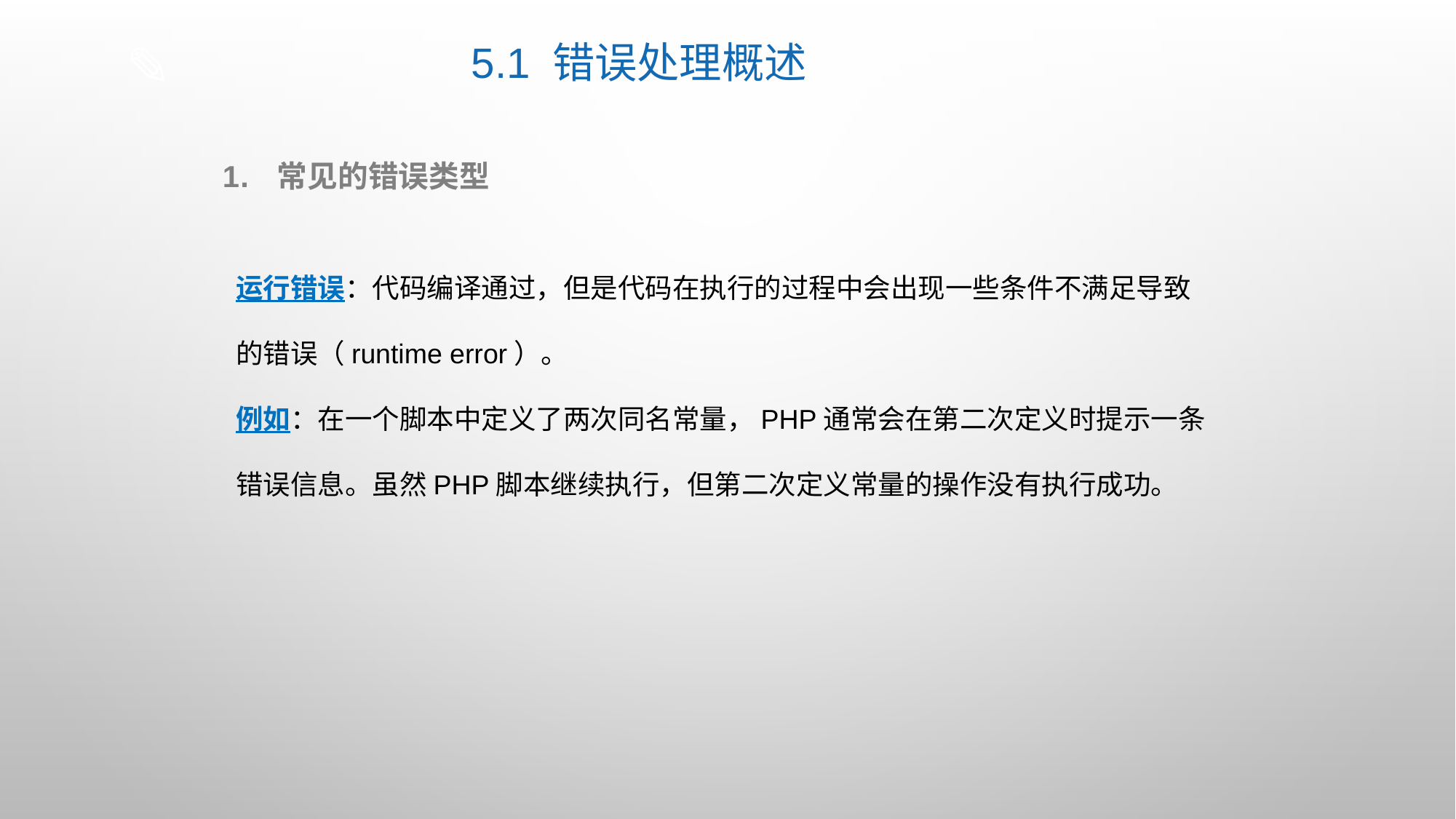

# 5.1 错误处理概述
常见的错误类型
运行错误：代码编译通过，但是代码在执行的过程中会出现一些条件不满足导致的错误（runtime error）。
例如：在一个脚本中定义了两次同名常量，PHP通常会在第二次定义时提示一条错误信息。虽然PHP脚本继续执行，但第二次定义常量的操作没有执行成功。